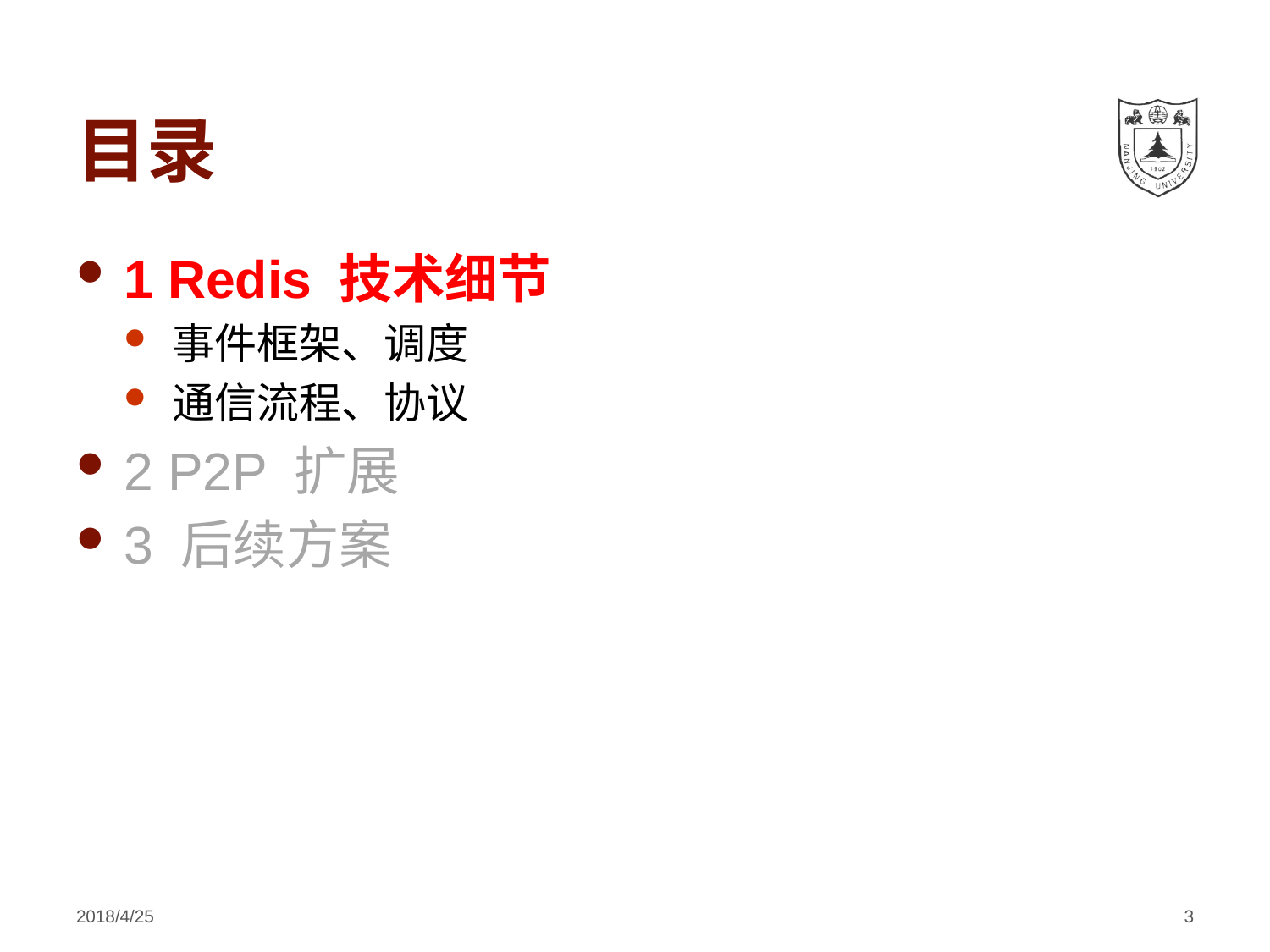

# 目录
1 Redis 技术细节
事件框架、调度
通信流程、协议
2 P2P 扩展
3 后续方案
2018/4/25

3